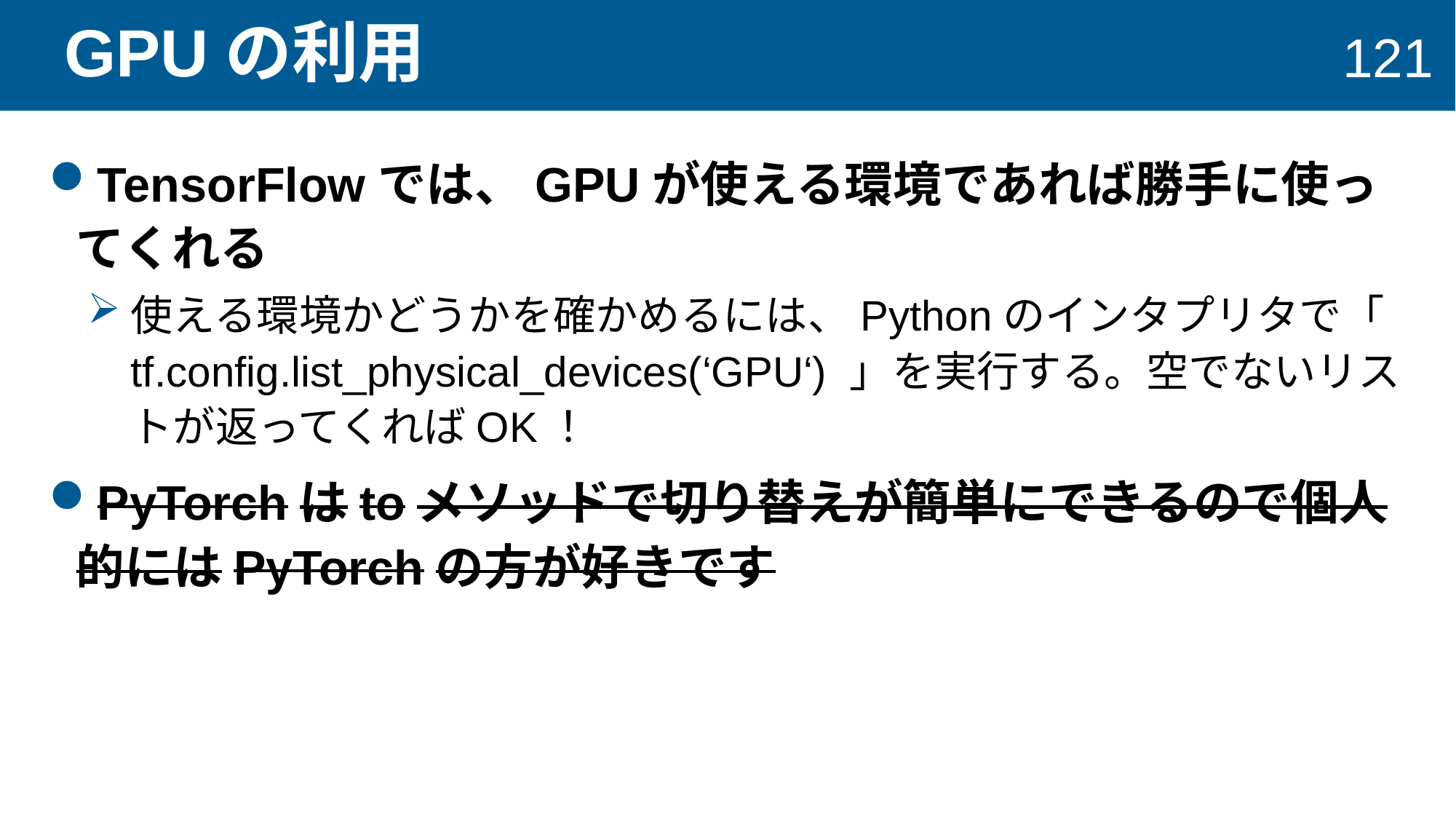

# GPUの利用
121
TensorFlowでは、GPUが使える環境であれば勝手に使ってくれる
使える環境かどうかを確かめるには、Pythonのインタプリタで「 tf.config.list_physical_devices(‘GPU‘) 」を実行する。空でないリストが返ってくればOK！
PyTorchはtoメソッドで切り替えが簡単にできるので個人的にはPyTorchの方が好きです